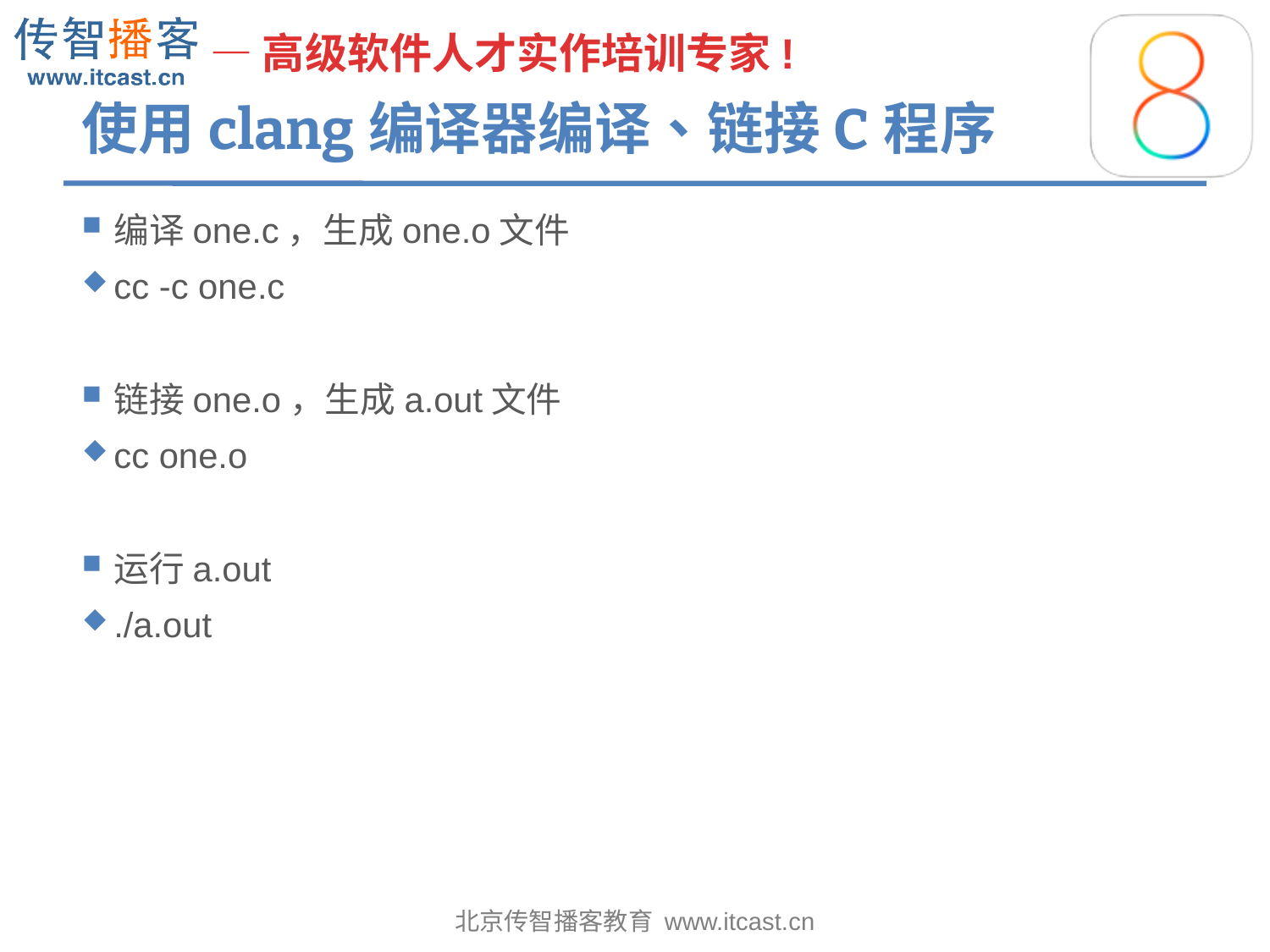

# 使用clang编译器编译、链接C程序
编译one.c，生成one.o文件
cc -c one.c

链接one.o，生成a.out文件
cc one.o

运行a.out
./a.out